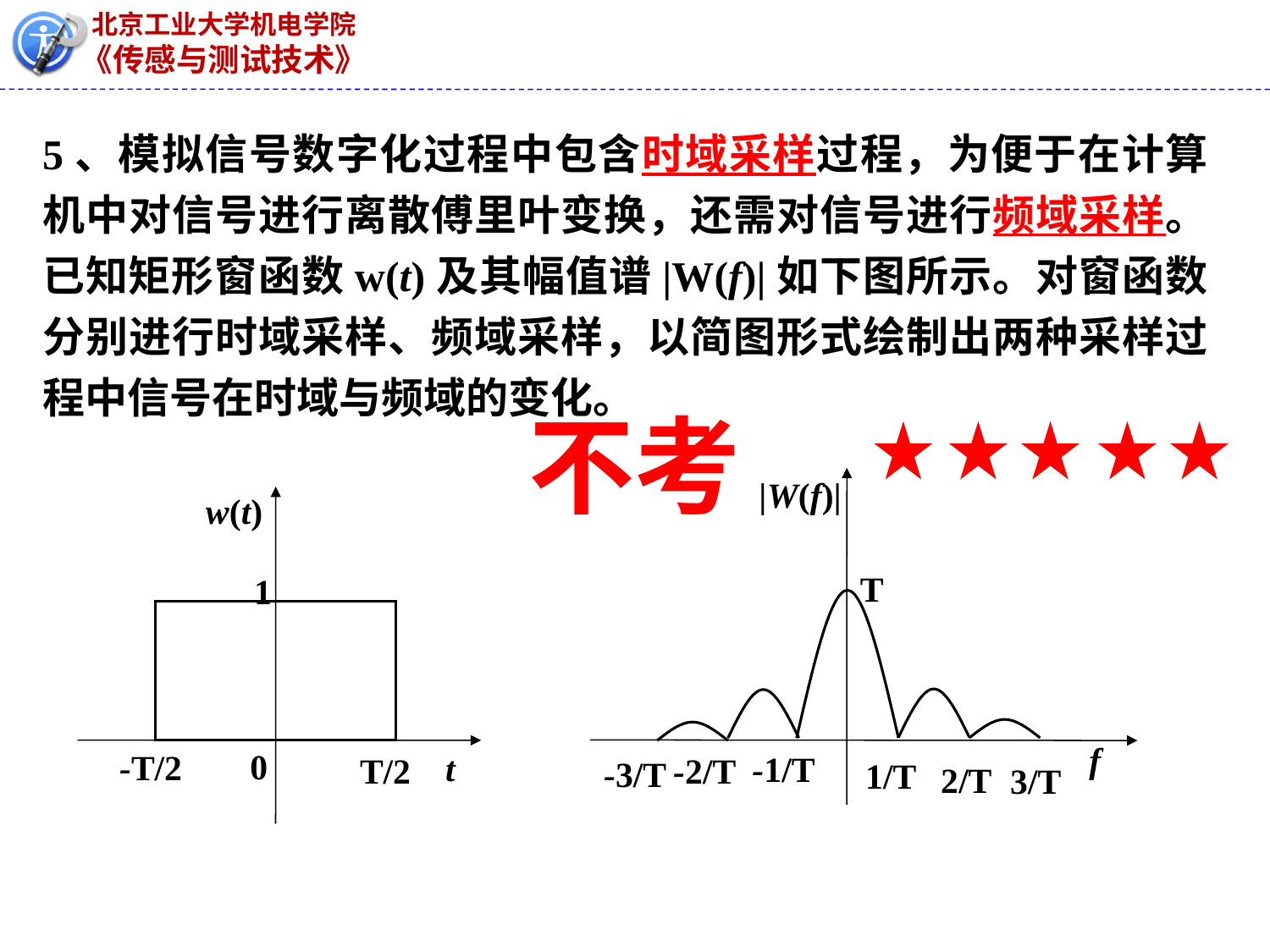

5、模拟信号数字化过程中包含时域采样过程，为便于在计算机中对信号进行离散傅里叶变换，还需对信号进行频域采样。已知矩形窗函数w(t)及其幅值谱|W(f)|如下图所示。对窗函数分别进行时域采样、频域采样，以简图形式绘制出两种采样过程中信号在时域与频域的变化。
不考

|W(f)|
w(t)
T
1

f
0
-T/2
t
-1/T
T/2
-2/T
-3/T
1/T
2/T
3/T